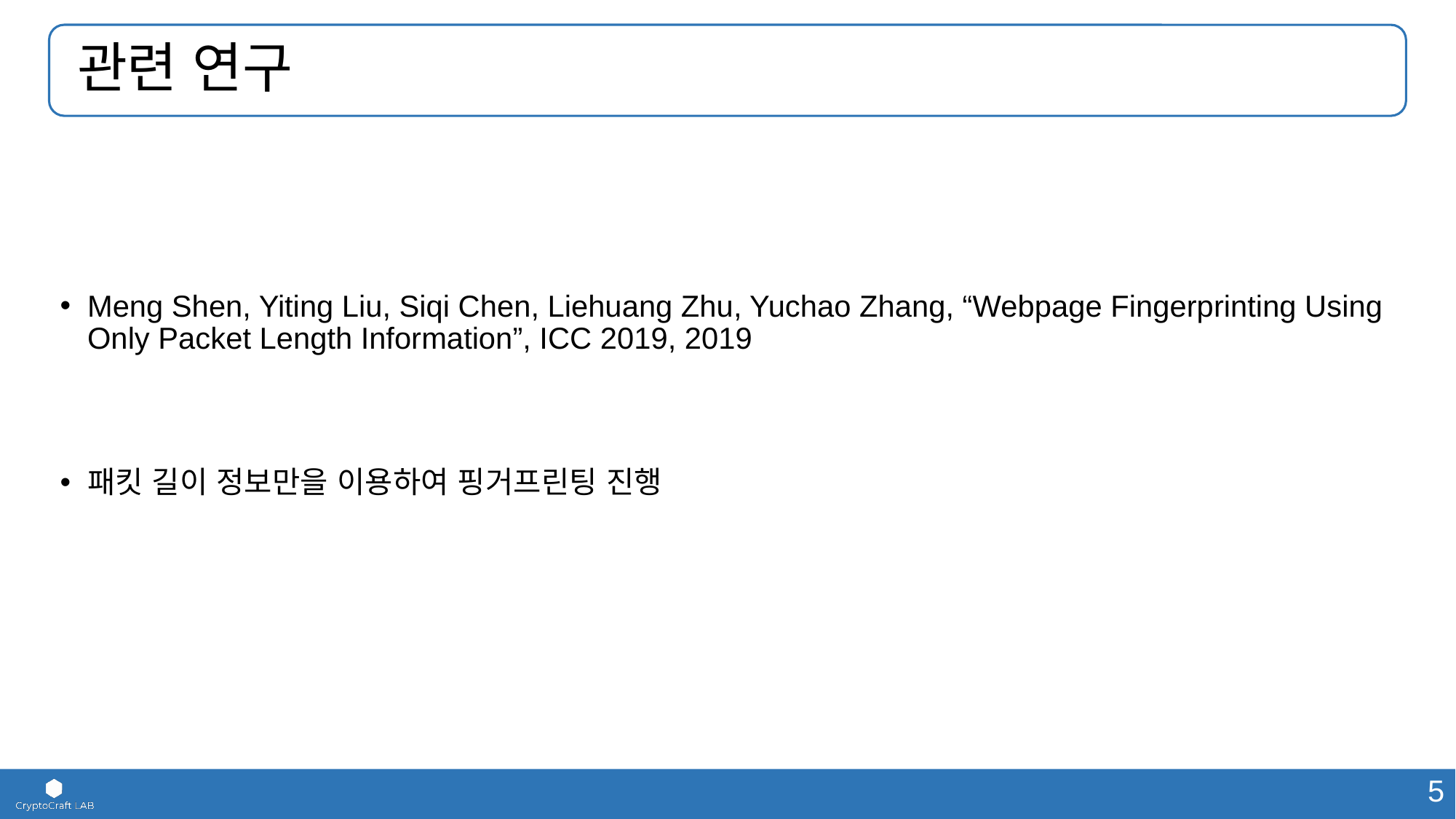

# 관련 연구

Meng Shen, Yiting Liu, Siqi Chen, Liehuang Zhu, Yuchao Zhang, “Webpage Fingerprinting Using Only Packet Length Information”, ICC 2019, 2019

패킷 길이 정보만을 이용하여 핑거프린팅 진행